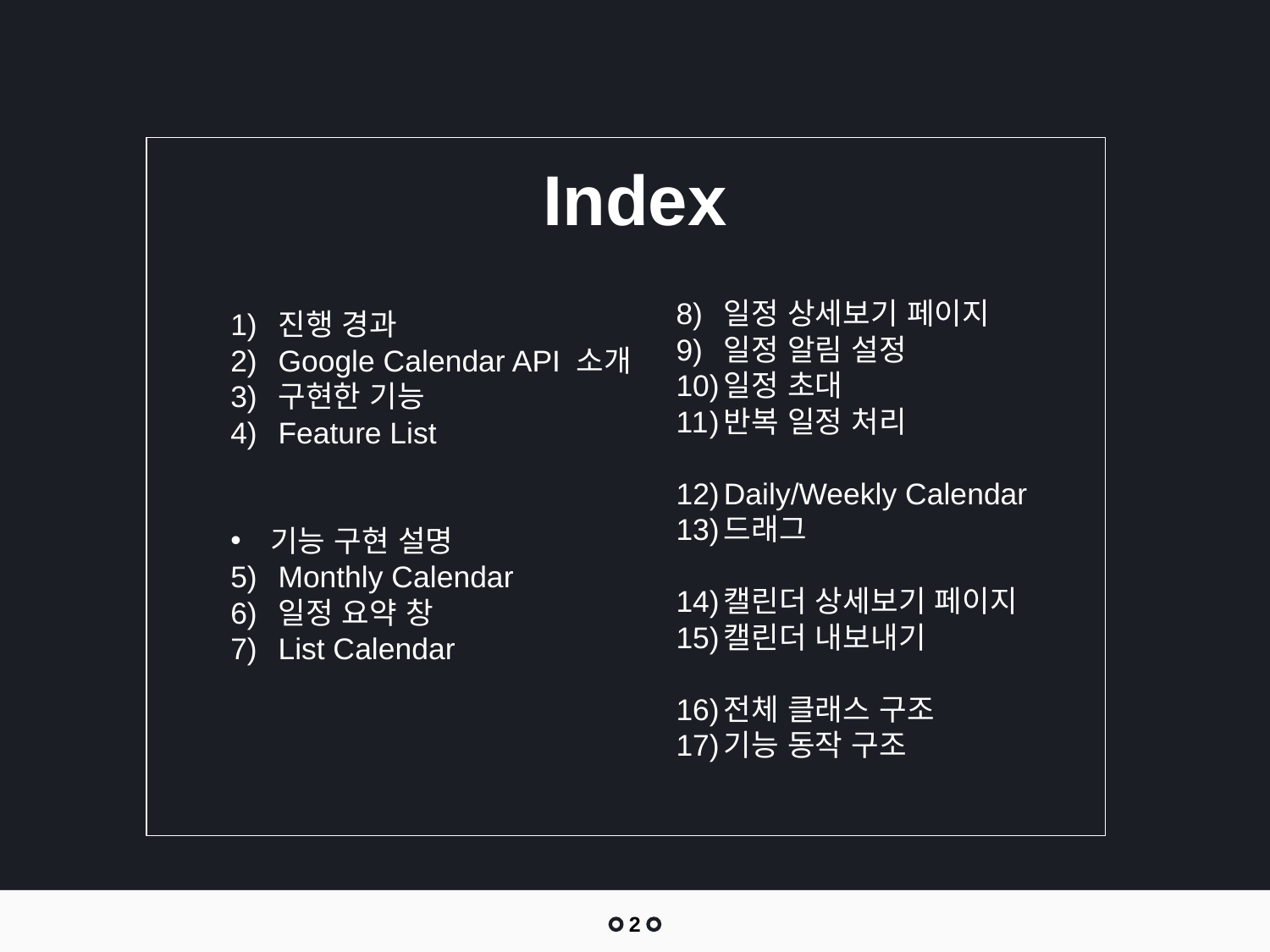

Index

일정 상세보기 페이지
일정 알림 설정
일정 초대
반복 일정 처리

Daily/Weekly Calendar
드래그

캘린더 상세보기 페이지
캘린더 내보내기

전체 클래스 구조
기능 동작 구조
진행 경과
Google Calendar API 소개
구현한 기능
Feature List

기능 구현 설명
Monthly Calendar
일정 요약 창
List Calendar

2